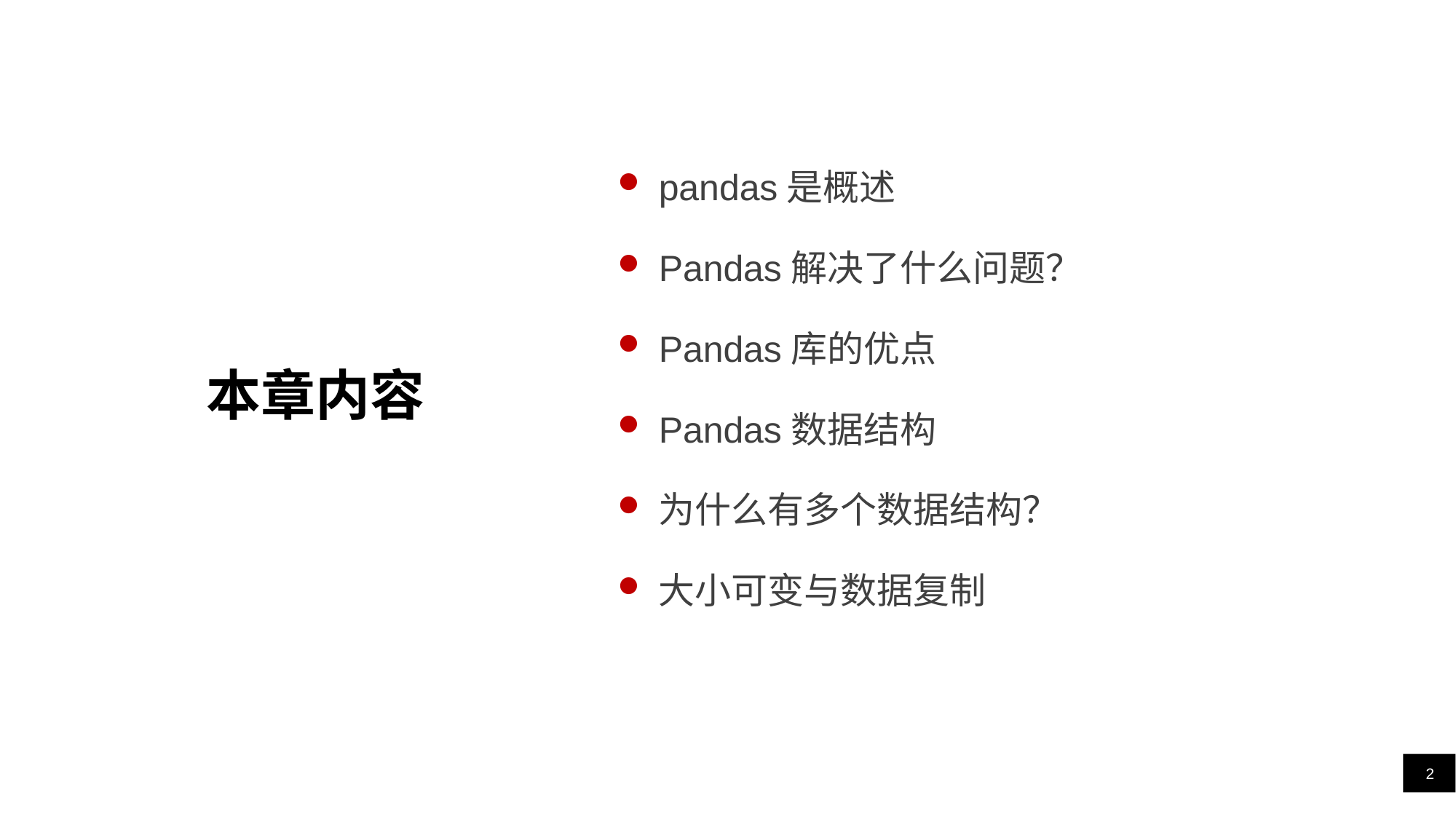

pandas是概述
Pandas解决了什么问题？
Pandas库的优点
Pandas数据结构
为什么有多个数据结构？
大小可变与数据复制

# 本章内容